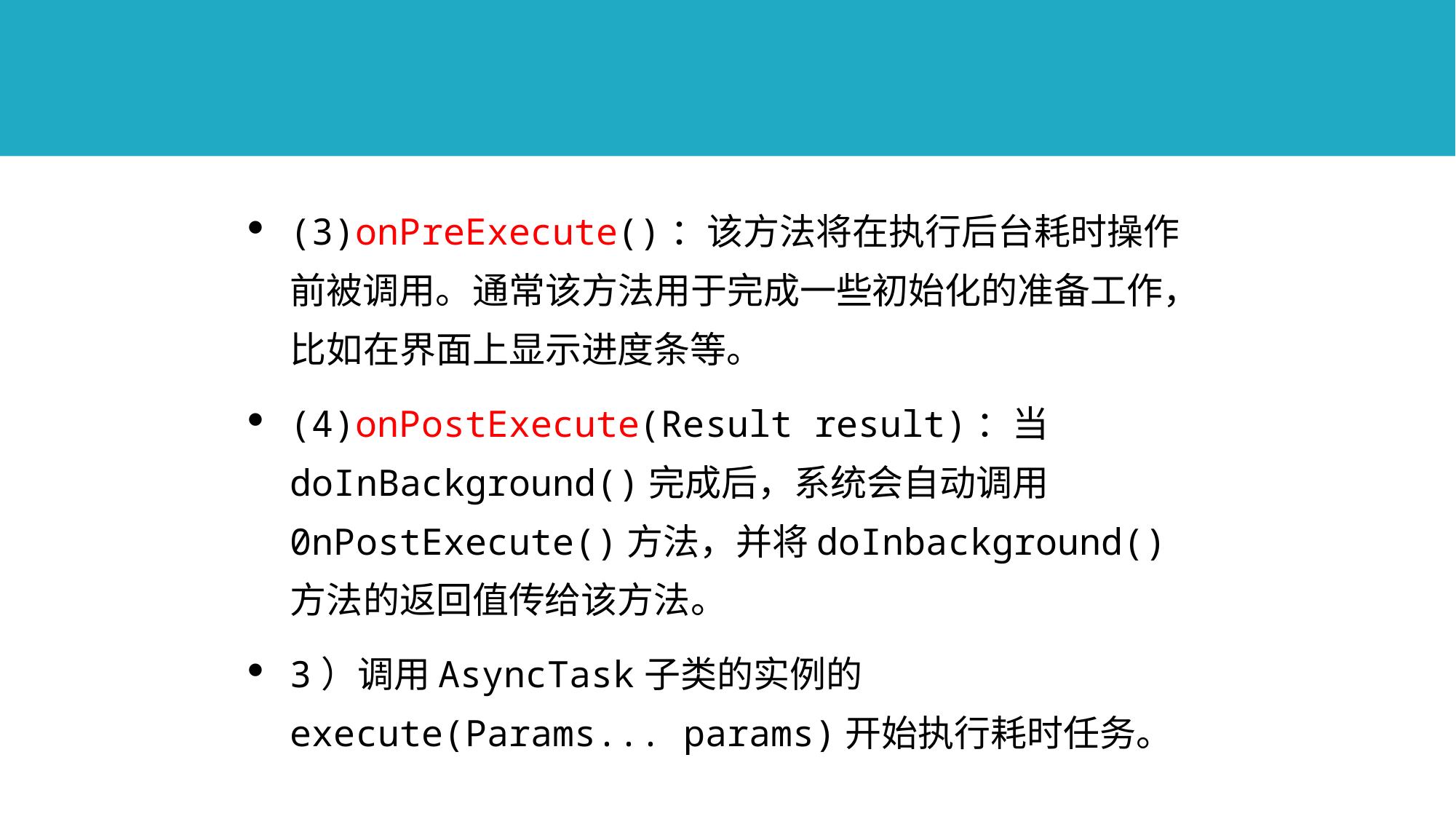

#
(3)onPreExecute()：该方法将在执行后台耗时操作前被调用。通常该方法用于完成一些初始化的准备工作，比如在界面上显示进度条等。
(4)onPostExecute(Result result)：当doInBackground()完成后，系统会自动调用0nPostExecute()方法，并将doInbackground()方法的返回值传给该方法。
3）调用AsyncTask子类的实例的execute(Params... params)开始执行耗时任务。